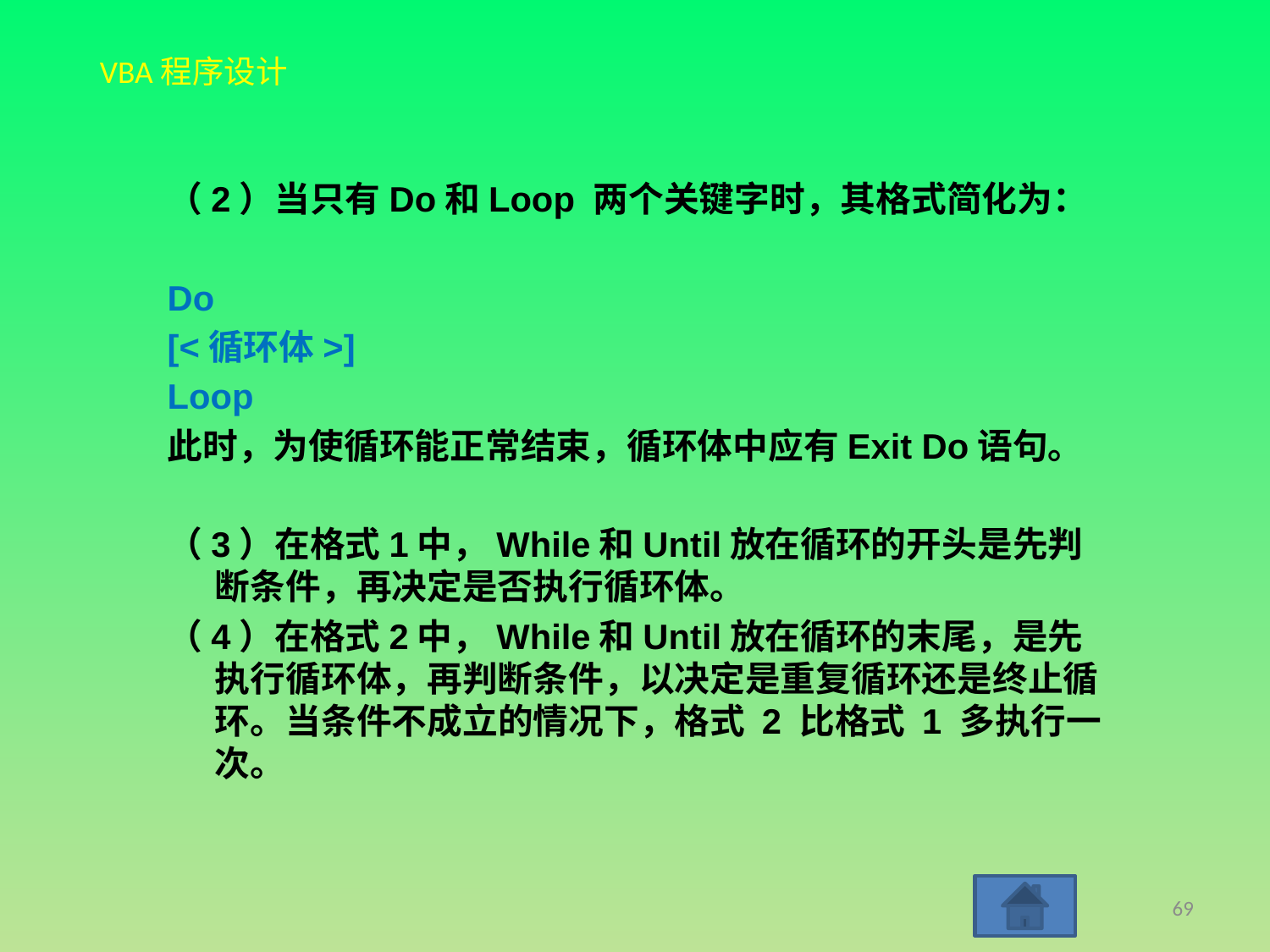

（2）当只有Do和Loop 两个关键字时，其格式简化为：

Do
[<循环体>]
Loop
此时，为使循环能正常结束，循环体中应有Exit Do语句。

（3）在格式1中，While和Until放在循环的开头是先判断条件，再决定是否执行循环体。
（4）在格式2中，While和Until放在循环的末尾，是先执行循环体，再判断条件，以决定是重复循环还是终止循环。当条件不成立的情况下，格式 2 比格式 1 多执行一次。

69